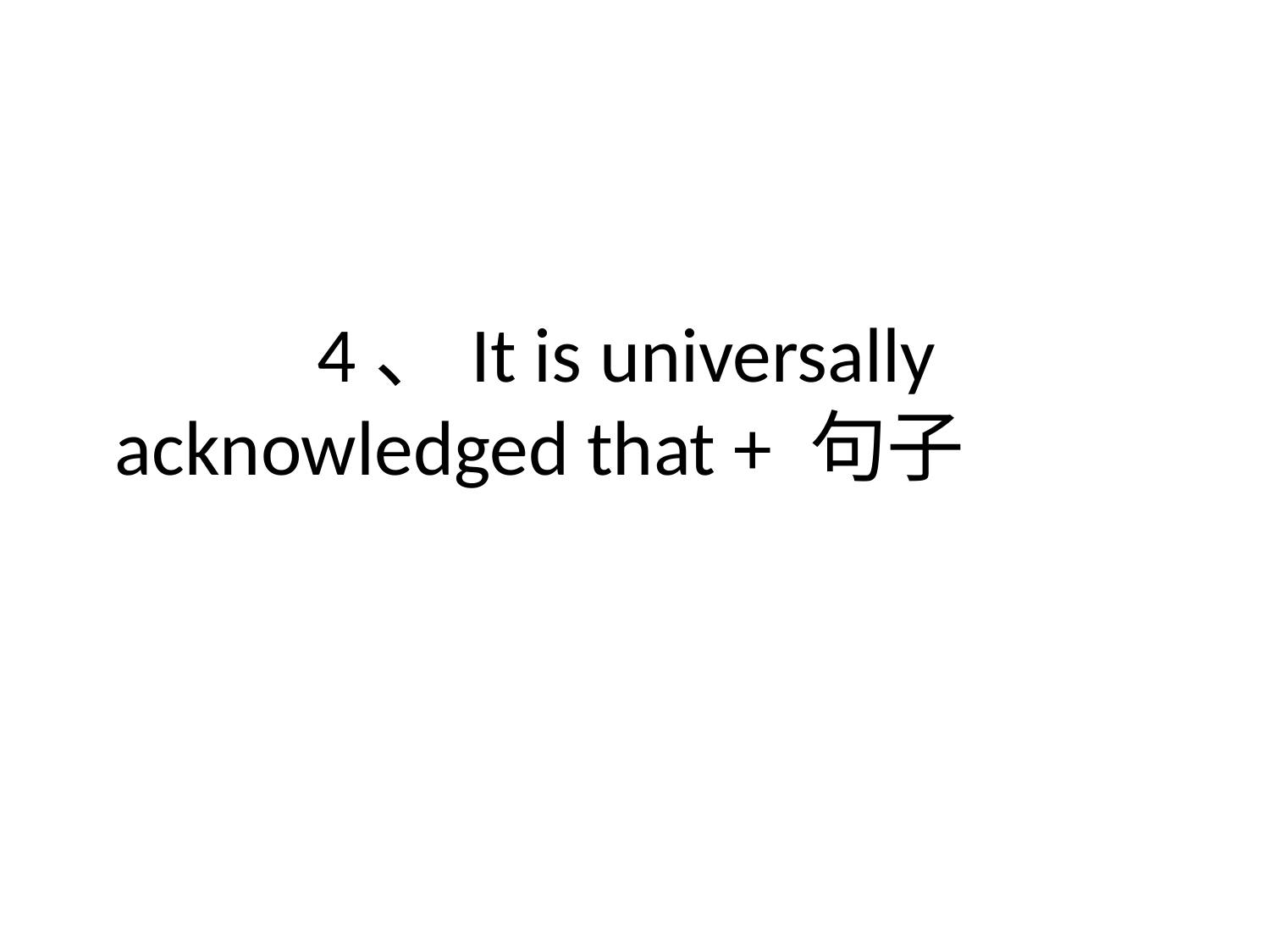

4、It is universally acknowledged that + 句子